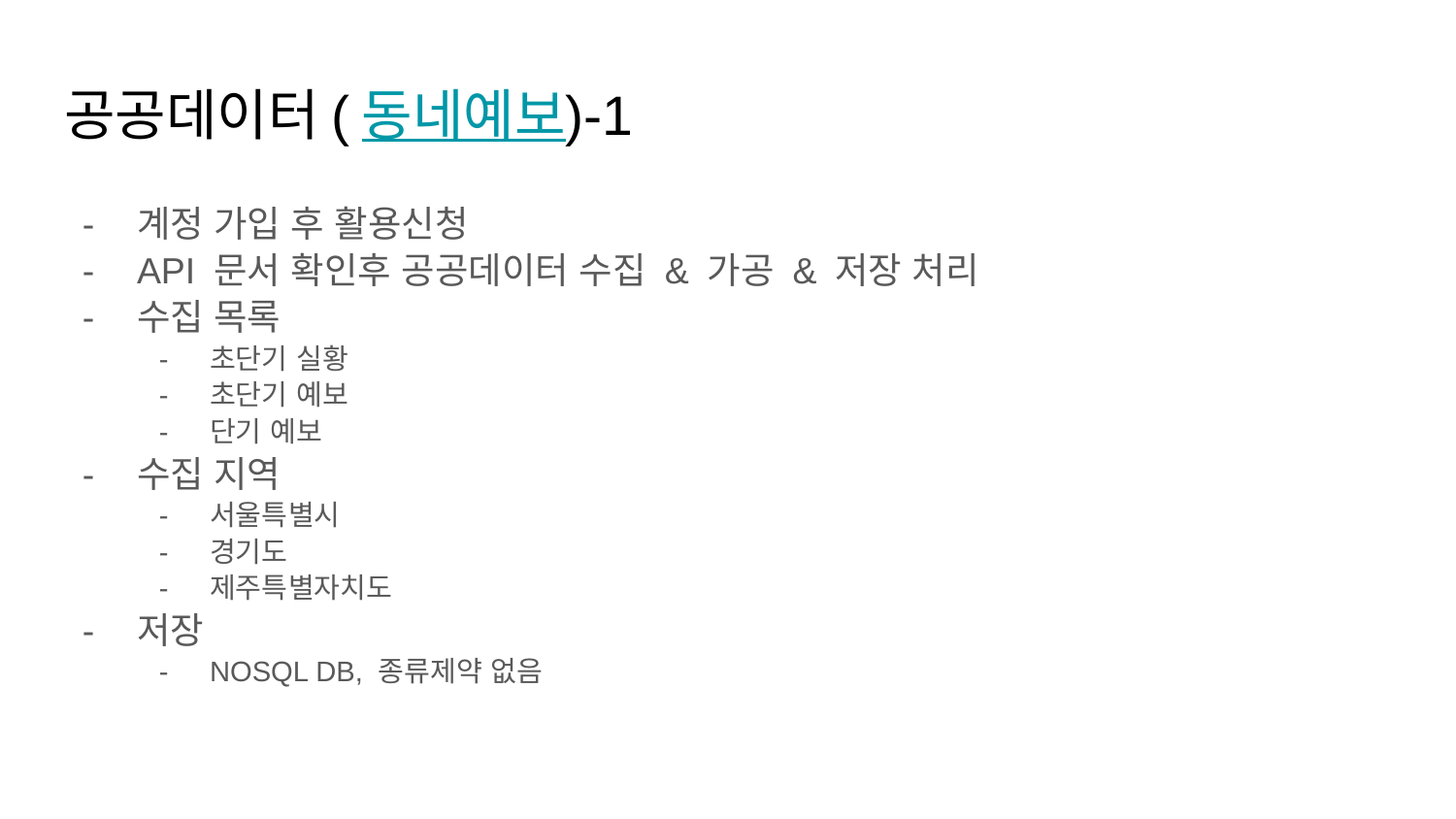

# 공공데이터(동네예보)-1
계정 가입 후 활용신청
API 문서 확인후 공공데이터 수집 & 가공 & 저장 처리
수집 목록
초단기 실황
초단기 예보
단기 예보
수집 지역
서울특별시
경기도
제주특별자치도
저장
NOSQL DB, 종류제약 없음